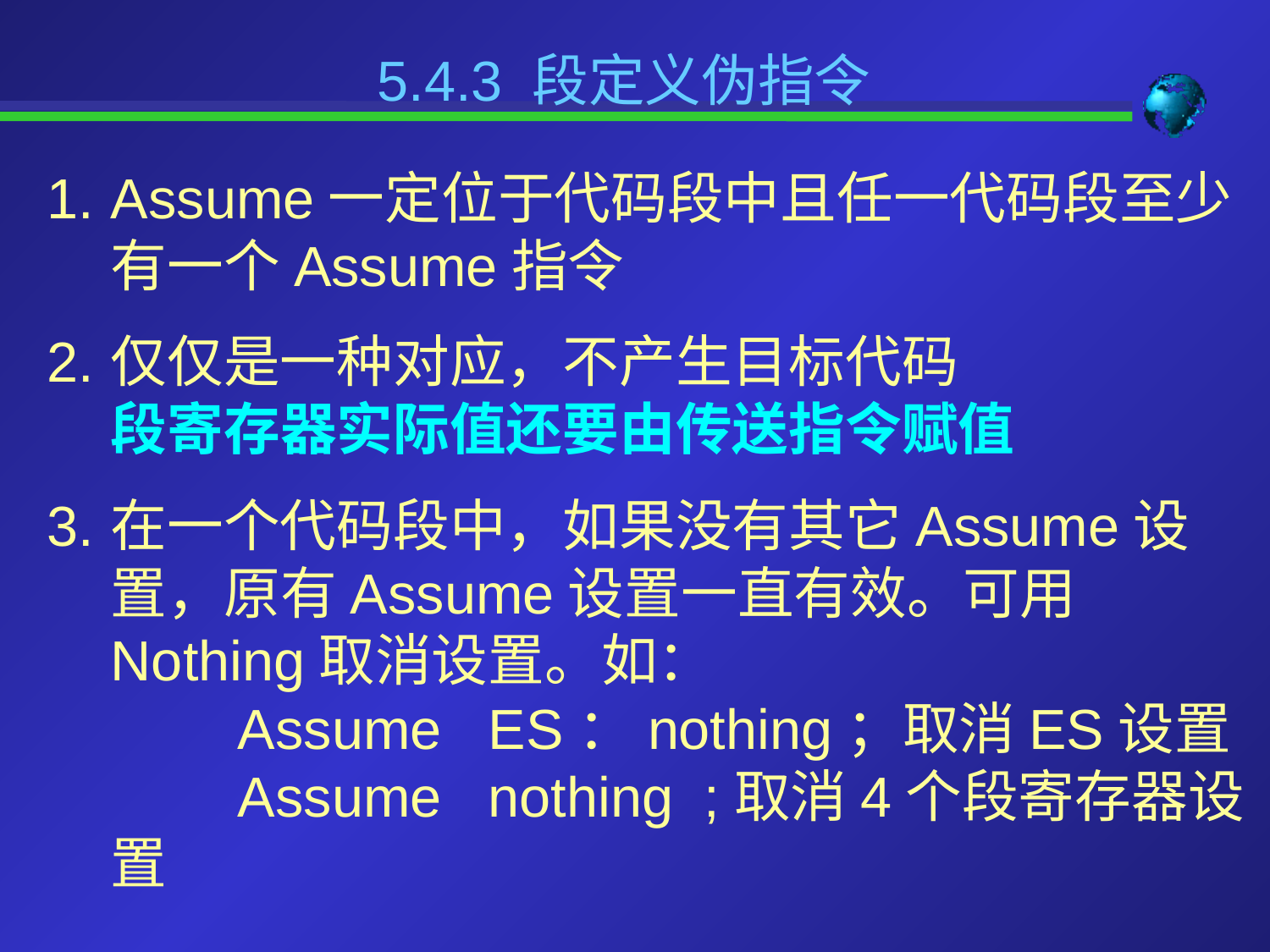

5.4.3 段定义伪指令
Assume一定位于代码段中且任一代码段至少有一个Assume指令
仅仅是一种对应，不产生目标代码
段寄存器实际值还要由传送指令赋值
在一个代码段中，如果没有其它Assume设置，原有Assume设置一直有效。可用Nothing取消设置。如：
	Assume   ES：nothing；取消ES设置
	Assume   nothing  ;取消4个段寄存器设置
46